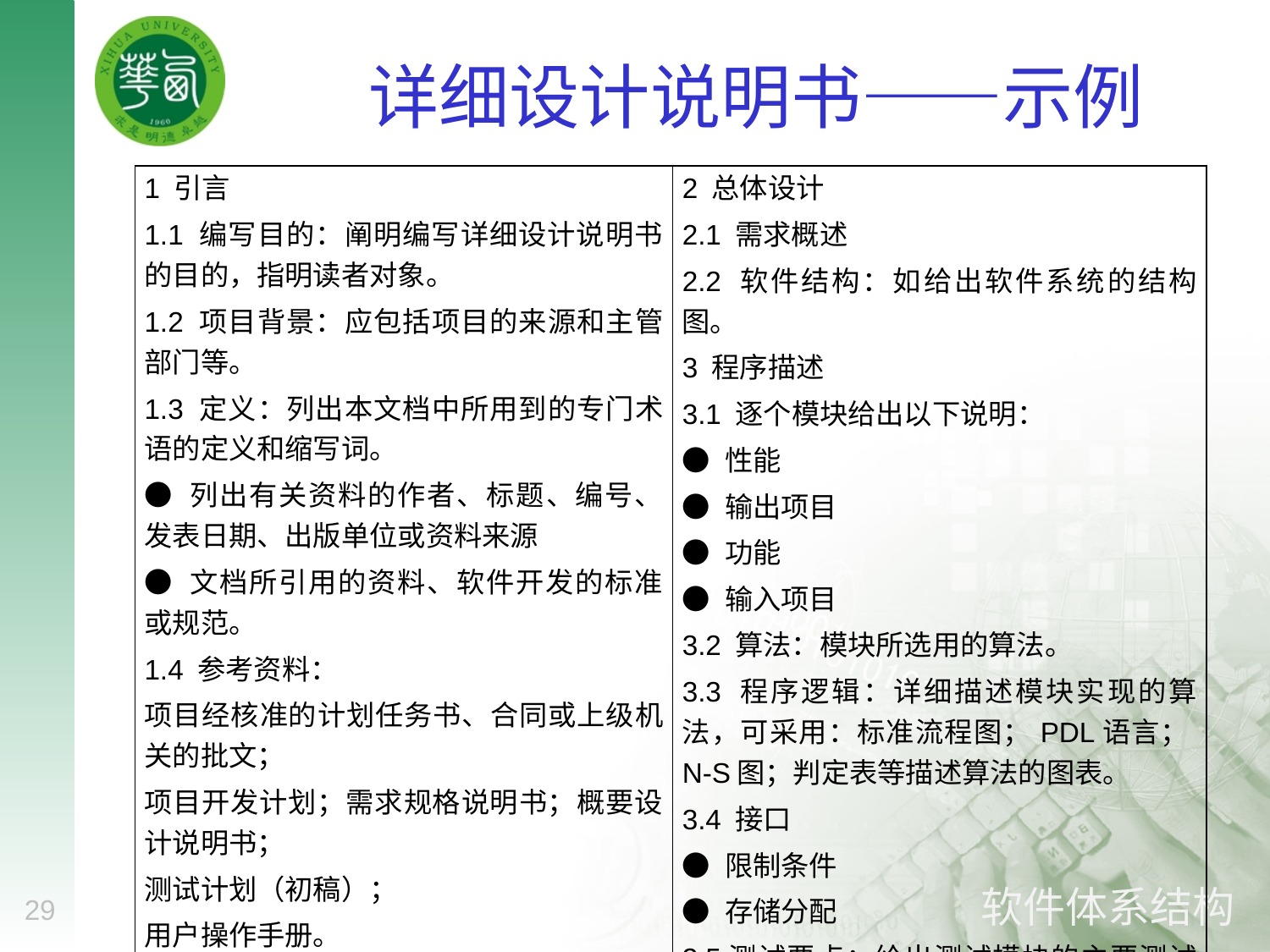

详细设计说明书——示例
| 1 引言 1.1 编写目的：阐明编写详细设计说明书的目的，指明读者对象。 1.2 项目背景：应包括项目的来源和主管部门等。 1.3 定义：列出本文档中所用到的专门术语的定义和缩写词。 ● 列出有关资料的作者、标题、编号、发表日期、出版单位或资料来源 ● 文档所引用的资料、软件开发的标准或规范。 1.4 参考资料： 项目经核准的计划任务书、合同或上级机关的批文； 项目开发计划；需求规格说明书；概要设计说明书； 测试计划（初稿）； 用户操作手册。 | 2 总体设计 2.1 需求概述 2.2 软件结构：如给出软件系统的结构图。 3 程序描述 3.1 逐个模块给出以下说明： ● 性能 ● 输出项目 ● 功能 ● 输入项目 3.2 算法：模块所选用的算法。 3.3 程序逻辑：详细描述模块实现的算法，可采用：标准流程图；PDL语言；N-S图；判定表等描述算法的图表。 3.4 接口 ● 限制条件 ● 存储分配 3.5测试要点：给出测试模块的主要测试要求。 |
| --- | --- |
29